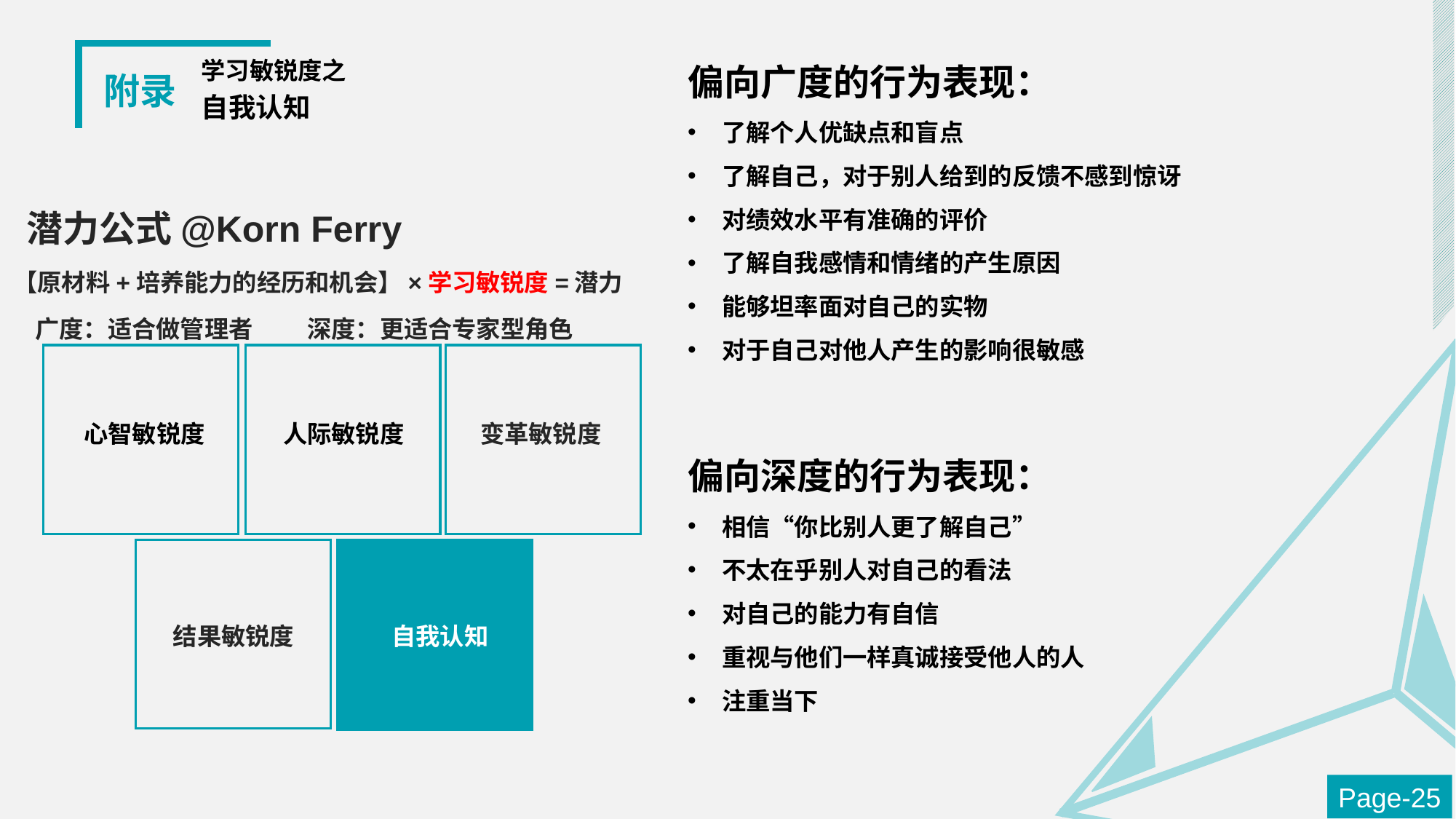

偏向广度的行为表现：
了解个人优缺点和盲点
了解自己，对于别人给到的反馈不感到惊讶
对绩效水平有准确的评价
了解自我感情和情绪的产生原因
能够坦率面对自己的实物
对于自己对他人产生的影响很敏感
附录
学习敏锐度之
自我认知
潜力公式@Korn Ferry
【原材料+培养能力的经历和机会】×学习敏锐度=潜力
广度：适合做管理者          深度：更适合专家型角色

心智敏锐度
人际敏锐度
变革敏锐度
偏向深度的行为表现：
相信“你比别人更了解自己”
不太在乎别人对自己的看法
对自己的能力有自信
重视与他们一样真诚接受他人的人
注重当下

结果敏锐度
自我认知
Page-25